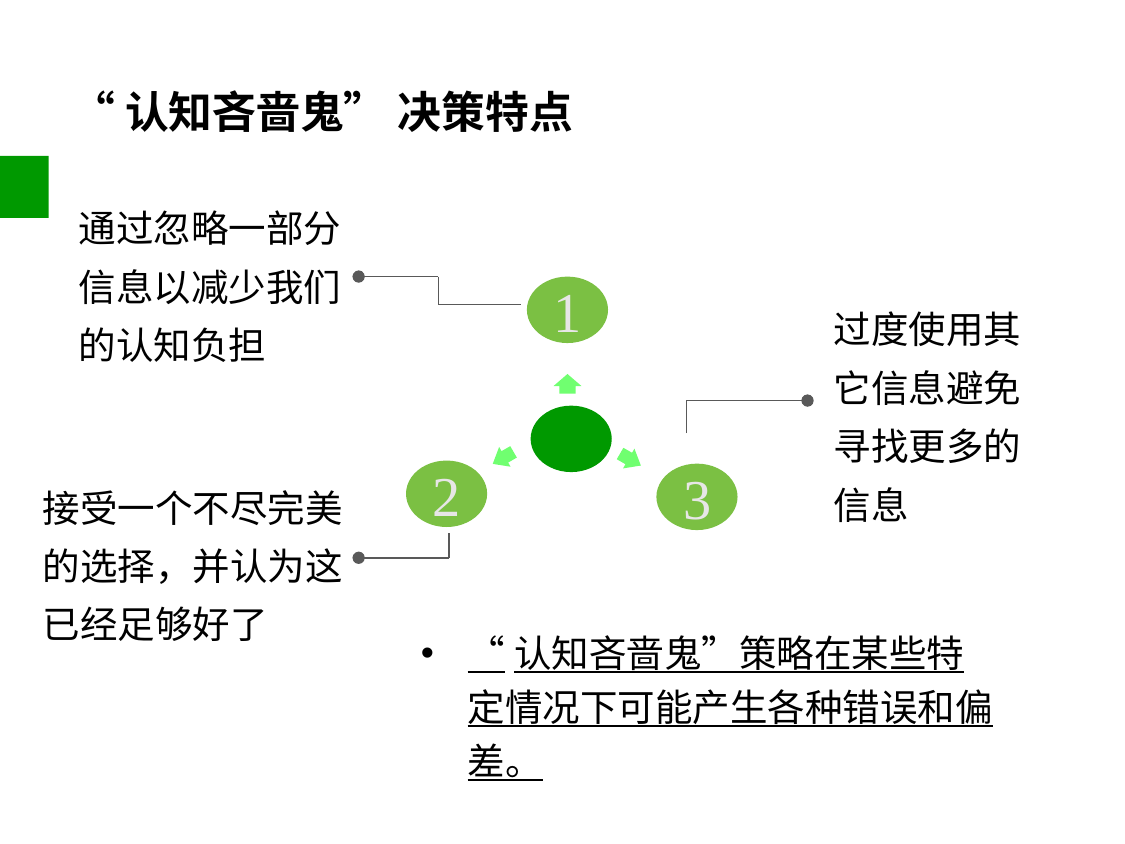

# “认知吝啬鬼” 决策特点

通过忽略一部分信息以减少我们的认知负担
1
过度使用其它信息避免寻找更多的信息

2
3
接受一个不尽完美的选择，并认为这已经足够好了
“认知吝啬鬼”策略在某些特定情况下可能产生各种错误和偏差。
9